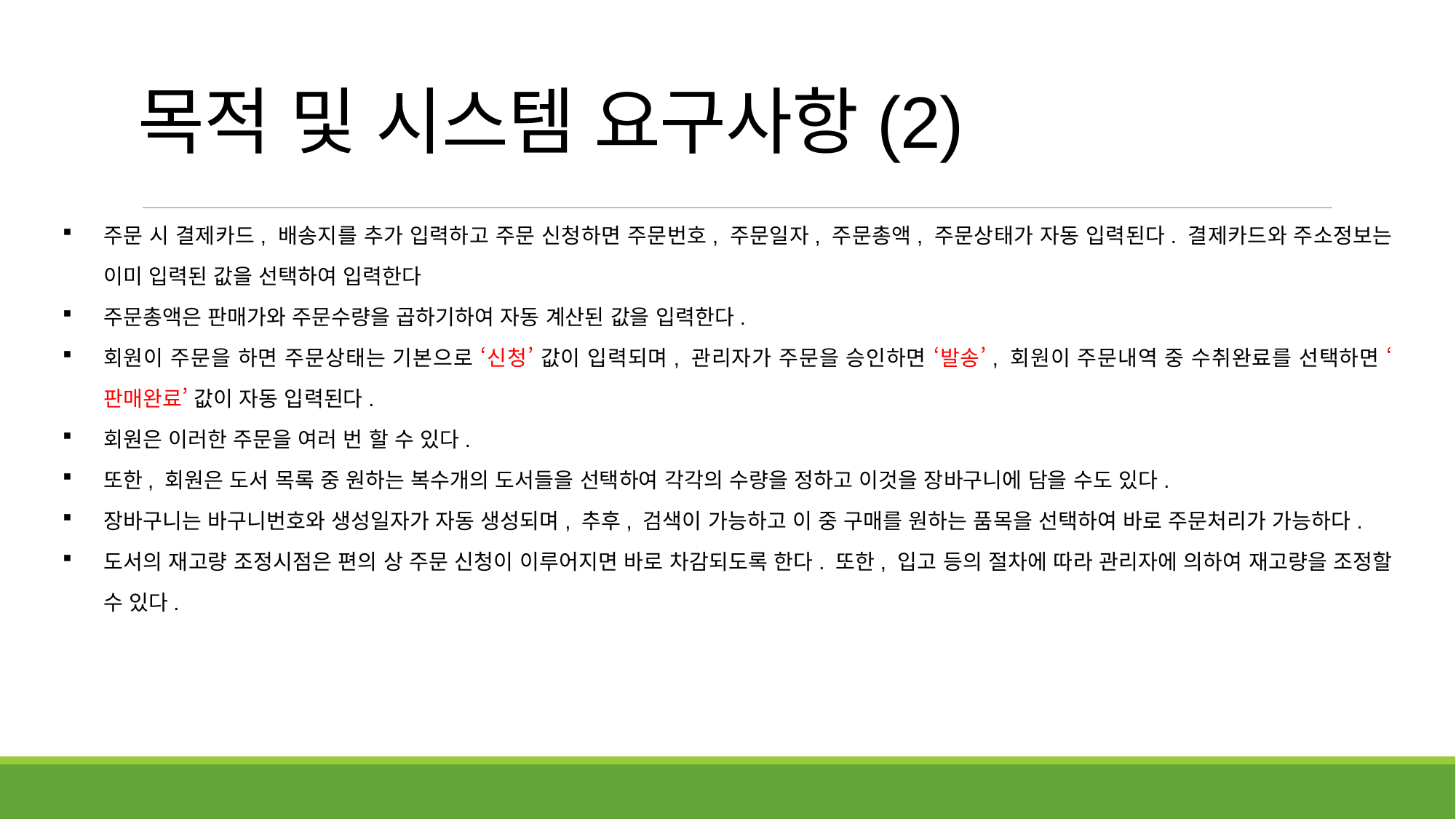

# 목적 및 시스템 요구사항(2)
주문 시 결제카드, 배송지를 추가 입력하고 주문 신청하면 주문번호, 주문일자, 주문총액, 주문상태가 자동 입력된다. 결제카드와 주소정보는 이미 입력된 값을 선택하여 입력한다
주문총액은 판매가와 주문수량을 곱하기하여 자동 계산된 값을 입력한다.
회원이 주문을 하면 주문상태는 기본으로 ‘신청’ 값이 입력되며, 관리자가 주문을 승인하면 ‘발송’, 회원이 주문내역 중 수취완료를 선택하면 ‘판매완료’ 값이 자동 입력된다.
회원은 이러한 주문을 여러 번 할 수 있다.
또한, 회원은 도서 목록 중 원하는 복수개의 도서들을 선택하여 각각의 수량을 정하고 이것을 장바구니에 담을 수도 있다.
장바구니는 바구니번호와 생성일자가 자동 생성되며, 추후, 검색이 가능하고 이 중 구매를 원하는 품목을 선택하여 바로 주문처리가 가능하다.
도서의 재고량 조정시점은 편의 상 주문 신청이 이루어지면 바로 차감되도록 한다. 또한, 입고 등의 절차에 따라 관리자에 의하여 재고량을 조정할 수 있다.